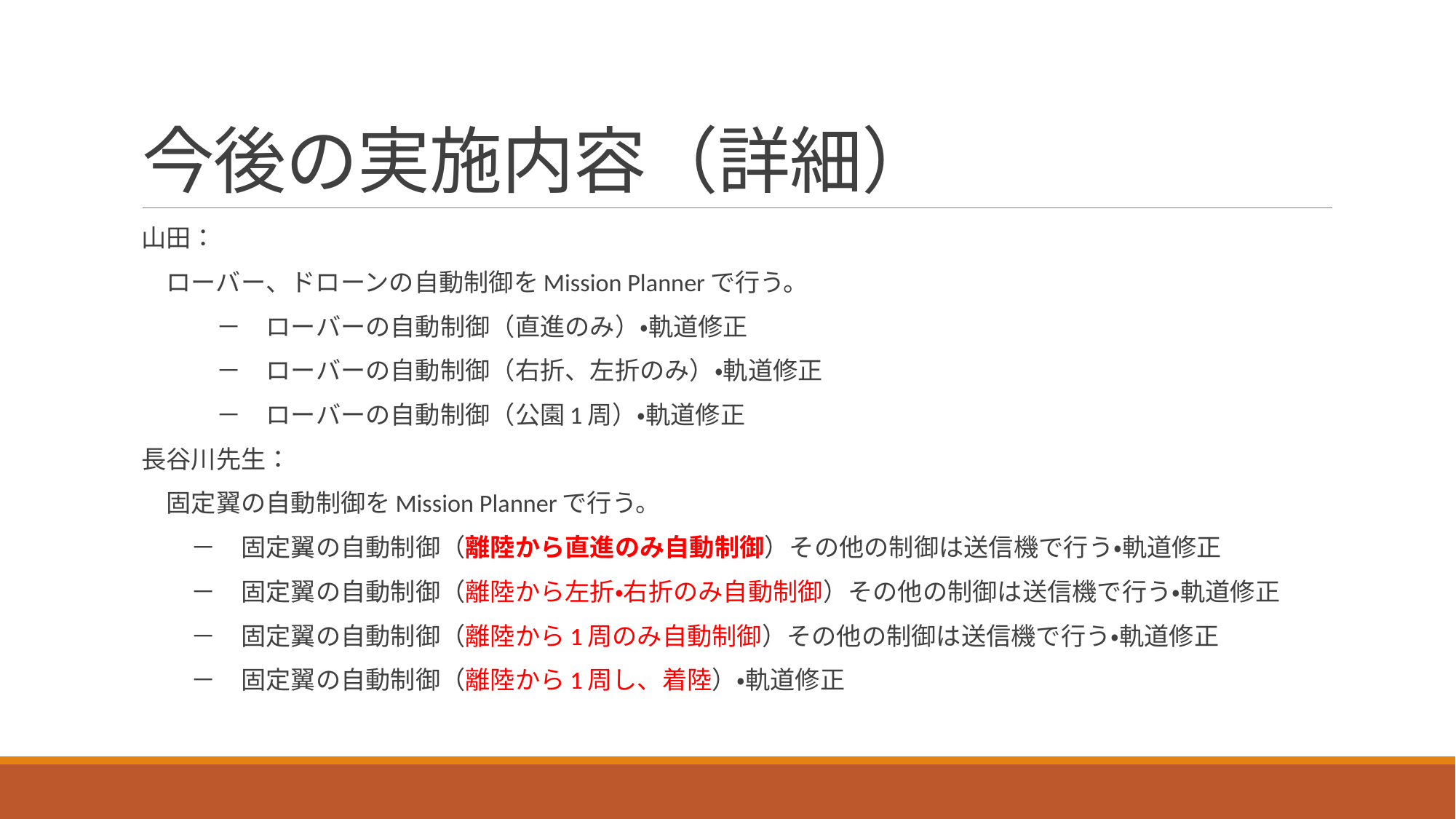

# 今後の実施内容（詳細）
山田：
　ローバー、ドローンの自動制御をMission Plannerで行う。
　　　－　ローバーの自動制御（直進のみ）・軌道修正
　　　－　ローバーの自動制御（右折、左折のみ）・軌道修正
　　　－　ローバーの自動制御（公園1周）・軌道修正
長谷川先生：
　固定翼の自動制御をMission Plannerで行う。
　　－　固定翼の自動制御（離陸から直進のみ自動制御）その他の制御は送信機で行う・軌道修正
　　－　固定翼の自動制御（離陸から左折・右折のみ自動制御）その他の制御は送信機で行う・軌道修正
　　－　固定翼の自動制御（離陸から1周のみ自動制御）その他の制御は送信機で行う・軌道修正
　　－　固定翼の自動制御（離陸から1周し、着陸）・軌道修正